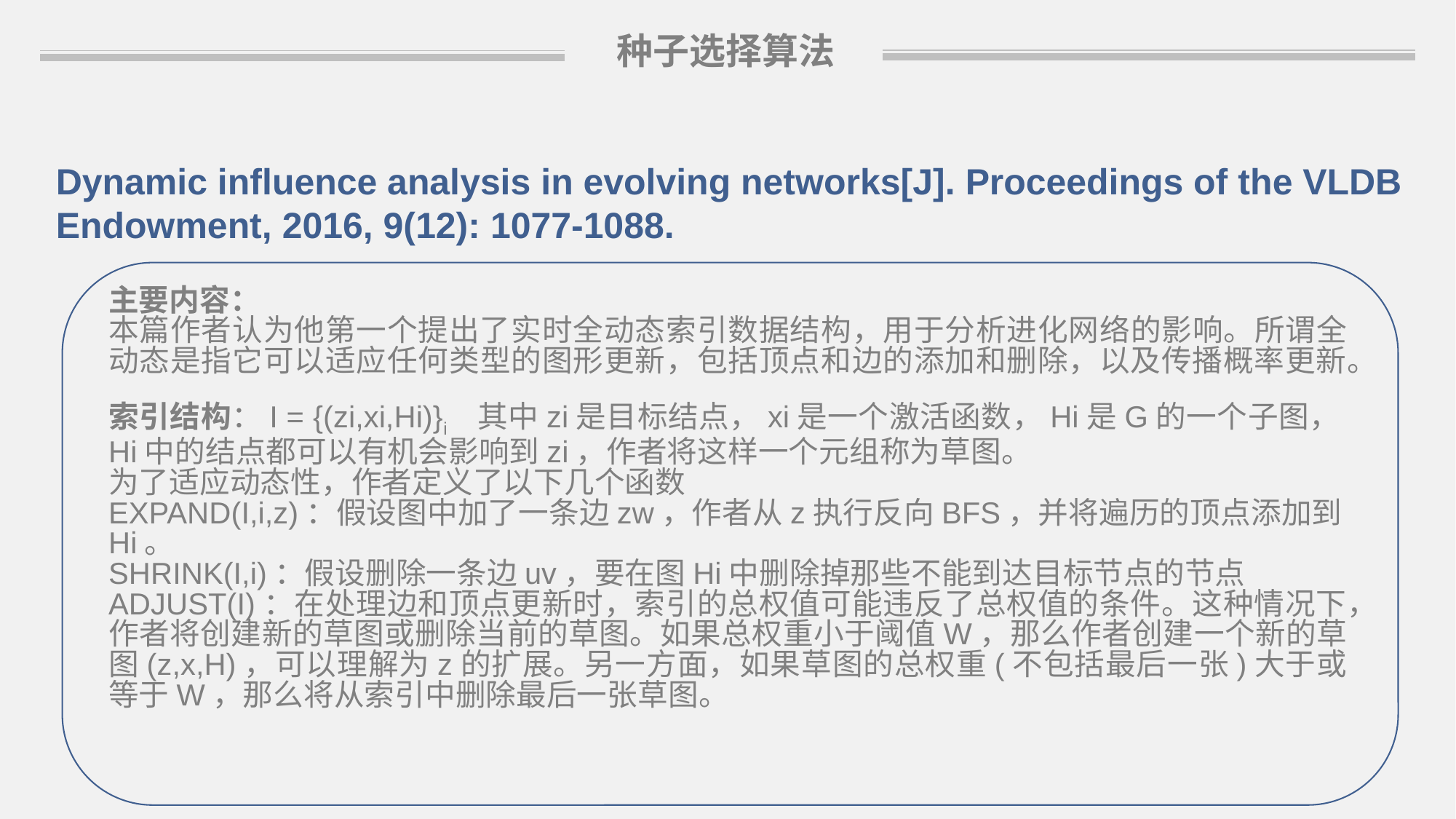

种子选择算法
Dynamic influence analysis in evolving networks[J]. Proceedings of the VLDB Endowment, 2016, 9(12): 1077-1088.

主要内容：
本篇作者认为他第一个提出了实时全动态索引数据结构，用于分析进化网络的影响。所谓全动态是指它可以适应任何类型的图形更新，包括顶点和边的添加和删除，以及传播概率更新。

索引结构：I = {(zi,xi,Hi)}i   其中zi是目标结点，xi是一个激活函数，Hi是G的一个子图，Hi中的结点都可以有机会影响到zi，作者将这样一个元组称为草图。
为了适应动态性，作者定义了以下几个函数
EXPAND(I,i,z)：假设图中加了一条边zw，作者从z执行反向BFS，并将遍历的顶点添加到Hi。
SHRINK(I,i)：假设删除一条边uv，要在图Hi中删除掉那些不能到达目标节点的节点
ADJUST(I)：在处理边和顶点更新时，索引的总权值可能违反了总权值的条件。这种情况下，作者将创建新的草图或删除当前的草图。如果总权重小于阈值W，那么作者创建一个新的草图(z,x,H)，可以理解为z的扩展。另一方面，如果草图的总权重(不包括最后一张)大于或等于W，那么将从索引中删除最后一张草图。